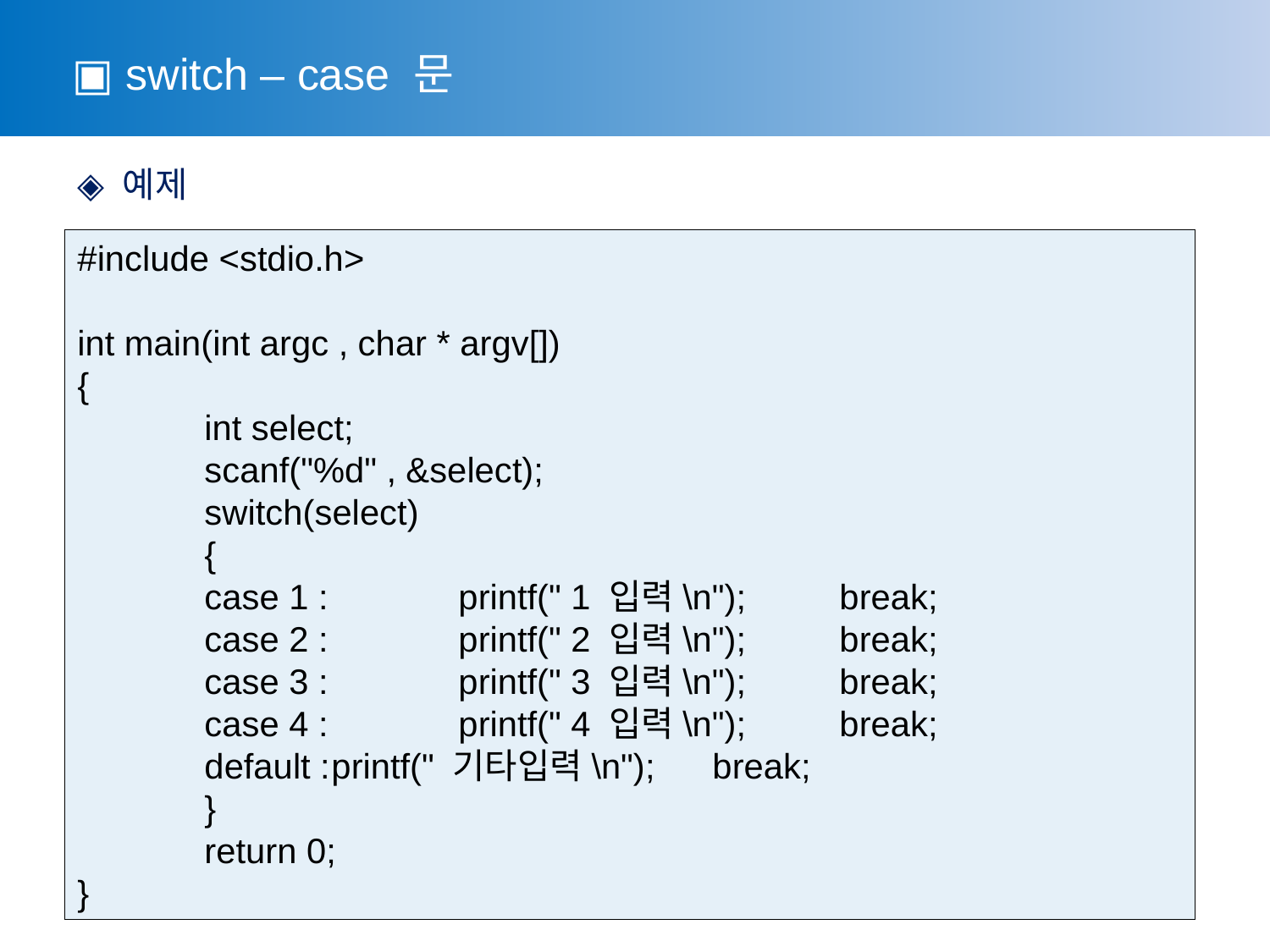

▣ switch – case 문
 ◈ 예제
#include <stdio.h>

int main(int argc , char * argv[])
{
	int select;
	scanf("%d" , &select);
	switch(select)
	{
	case 1 :		printf(" 1 입력\n");	break;
	case 2 :		printf(" 2 입력\n"); 	break;
	case 3 :		printf(" 3 입력\n"); 	break;
	case 4 :		printf(" 4 입력\n"); 	break;
	default :	printf(" 기타입력\n"); 	break;
	}
	return 0;
}